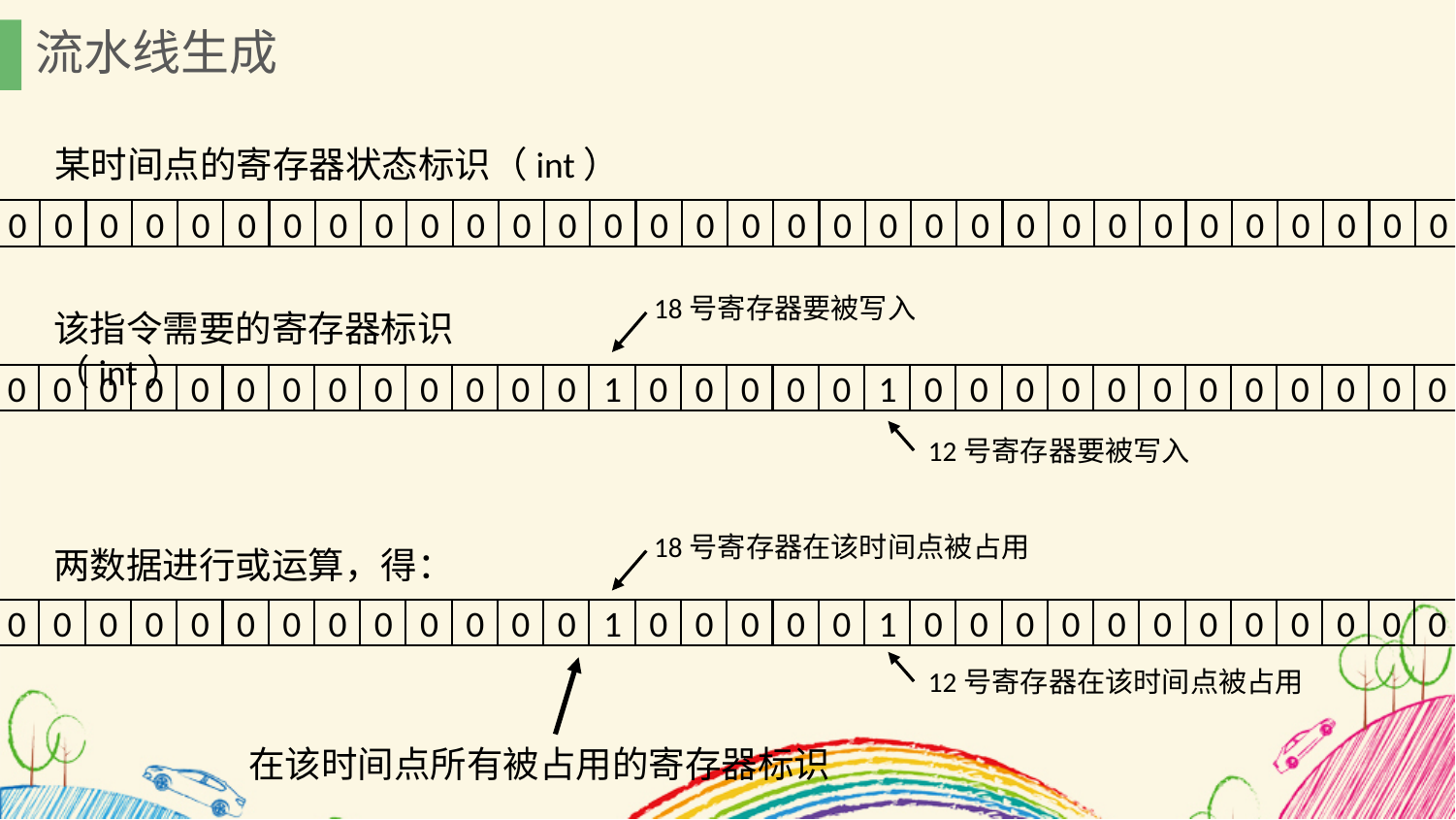

流水线生成
某时间点的寄存器状态标识（int）
0
0
0
0
0
0
0
0
0
0
0
0
0
0
0
0
0
0
0
0
0
0
0
0
0
0
0
0
0
0
0
0
18号寄存器要被写入
该指令需要的寄存器标识（int）
0
0
0
0
0
0
0
0
0
0
0
0
0
1
0
0
0
0
0
1
0
0
0
0
0
0
0
0
0
0
0
0
12号寄存器要被写入
18号寄存器在该时间点被占用
两数据进行或运算，得：
0
0
0
0
0
0
0
0
0
0
0
0
0
1
0
0
0
0
0
1
0
0
0
0
0
0
0
0
0
0
0
0
12号寄存器在该时间点被占用
在该时间点所有被占用的寄存器标识